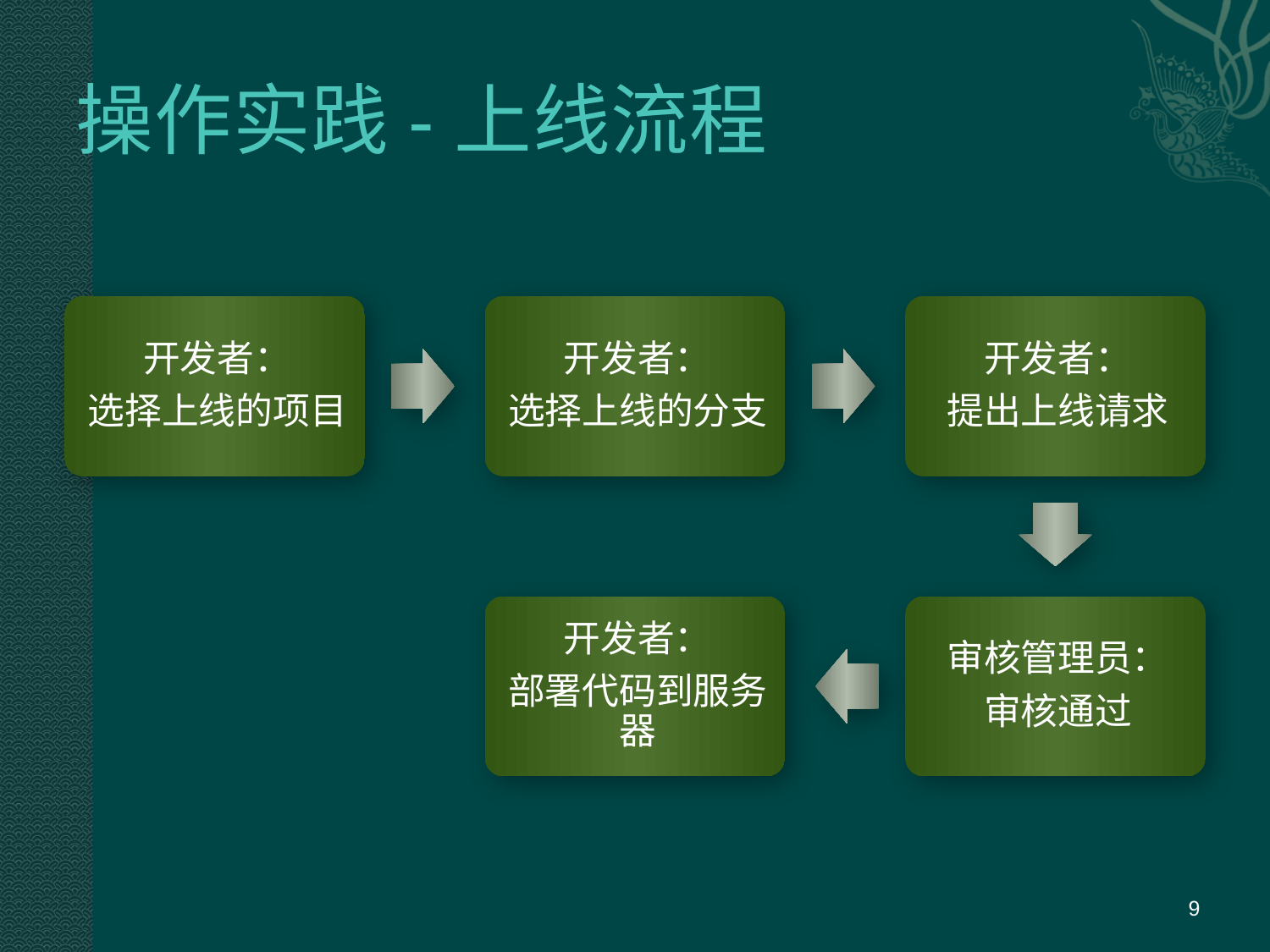

# 操作实践-上线流程
开发者：
选择上线的项目

开发者：
选择上线的分支

开发者：
提出上线请求

审核管理员：
审核通过

开发者：
部署代码到服务器
9